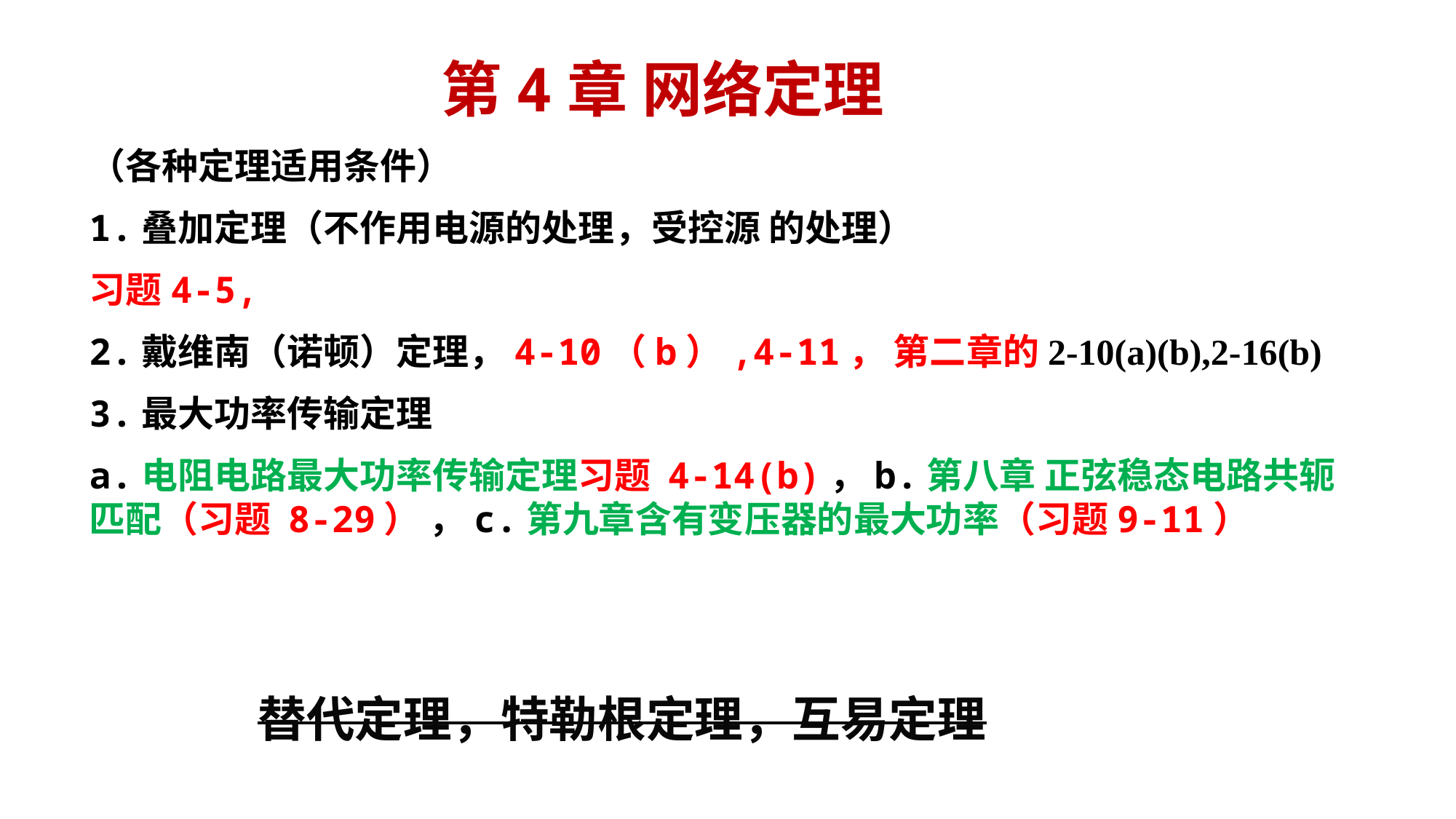

第4章 网络定理
（各种定理适用条件）
1.叠加定理（不作用电源的处理，受控源 的处理）
习题4-5,
2.戴维南（诺顿）定理，4-10（b）,4-11， 第二章的2-10(a)(b),2-16(b)
3.最大功率传输定理
a.电阻电路最大功率传输定理习题 4-14(b)，b.第八章 正弦稳态电路共轭匹配（习题 8-29） ，c.第九章含有变压器的最大功率（习题9-11）
替代定理，特勒根定理，互易定理